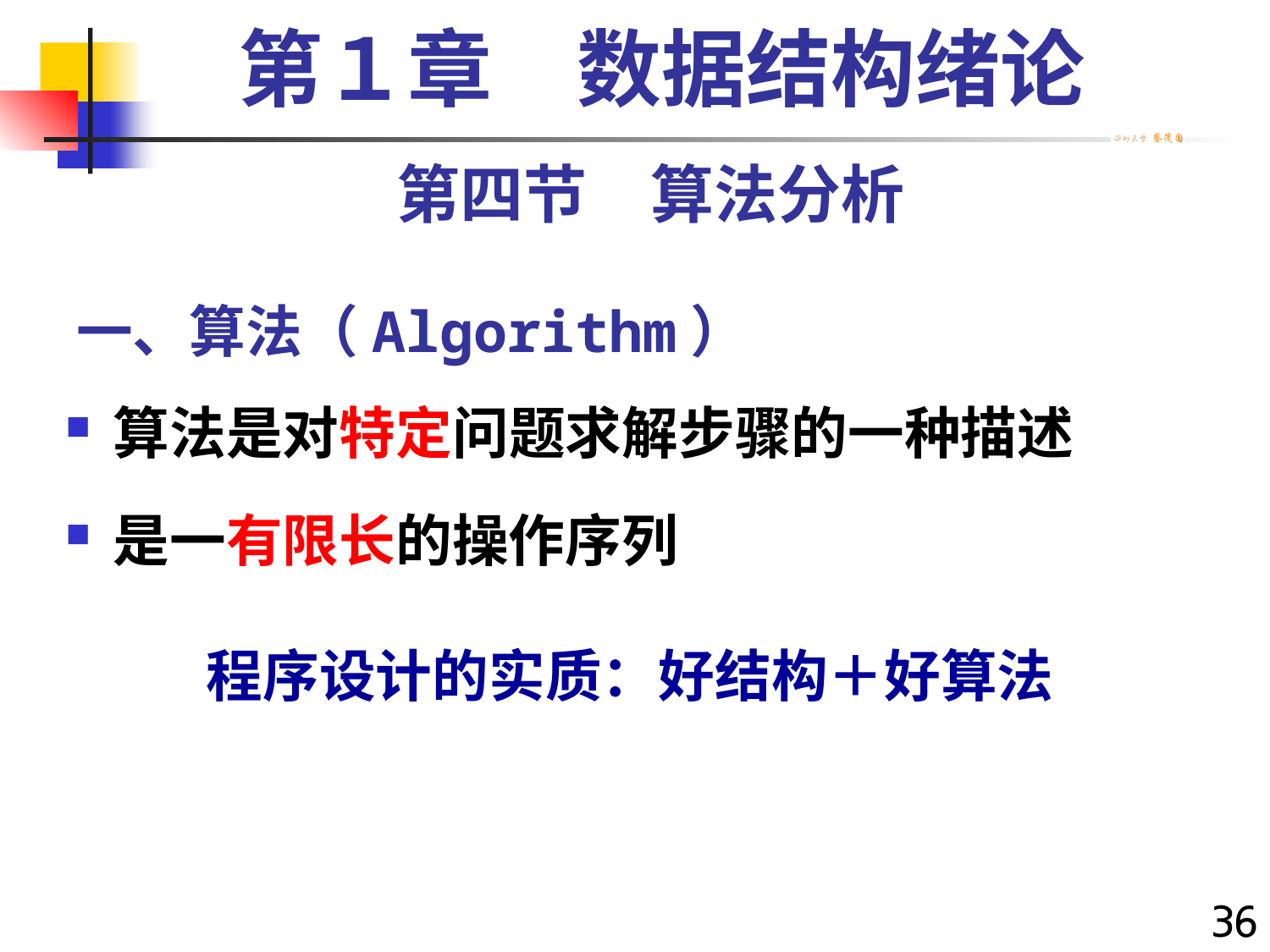

第１章　数据结构绪论
第四节　算法分析
# 一、算法（Algorithm）
算法是对特定问题求解步骤的一种描述
是一有限长的操作序列
程序设计的实质：好结构＋好算法
36